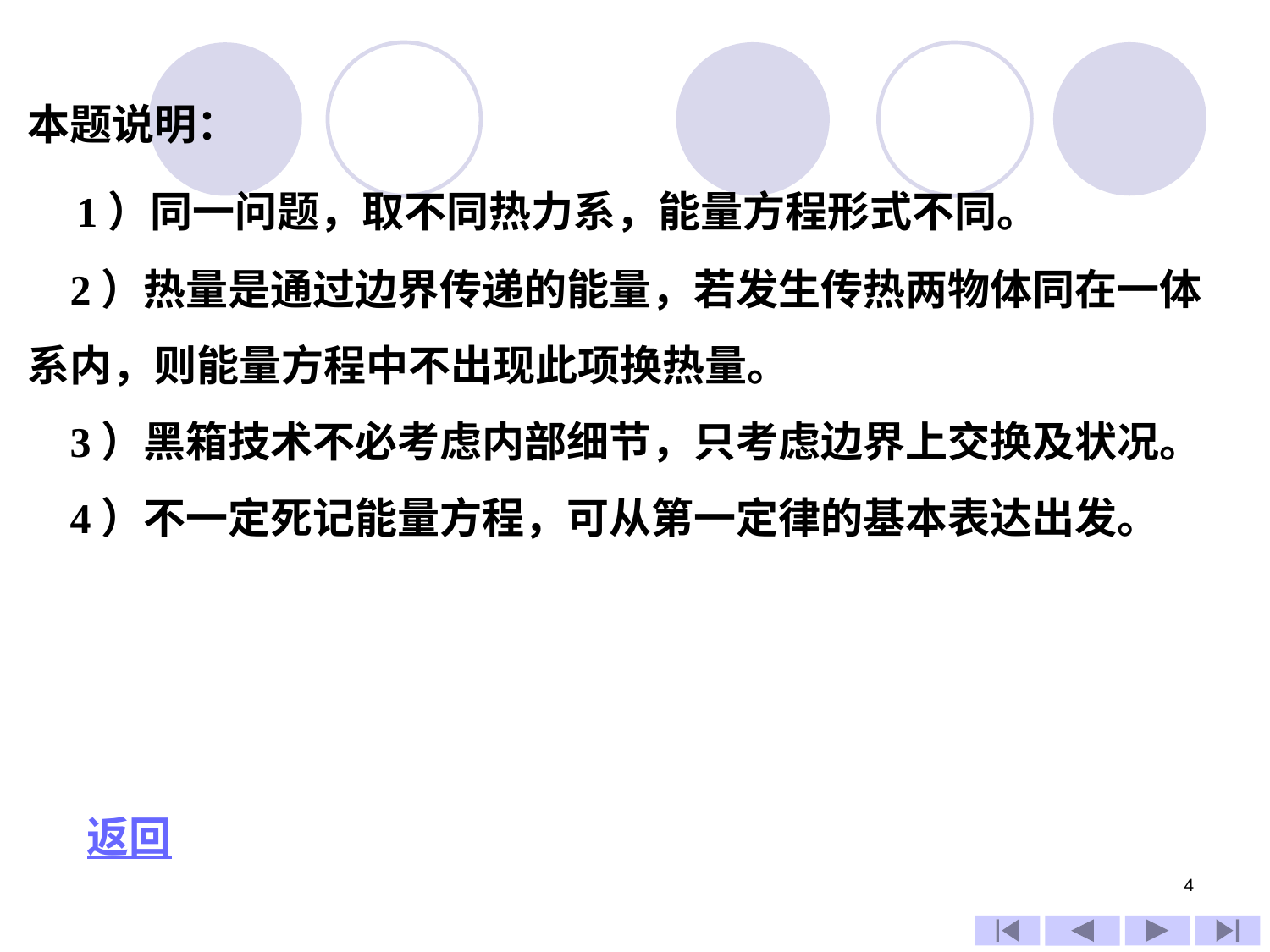

本题说明：
    1）同一问题，取不同热力系，能量方程形式不同。
    2）热量是通过边界传递的能量，若发生传热两物体同在一体系内，则能量方程中不出现此项换热量。
    3）黑箱技术不必考虑内部细节，只考虑边界上交换及状况。
    4）不一定死记能量方程，可从第一定律的基本表达出发。
返回
4